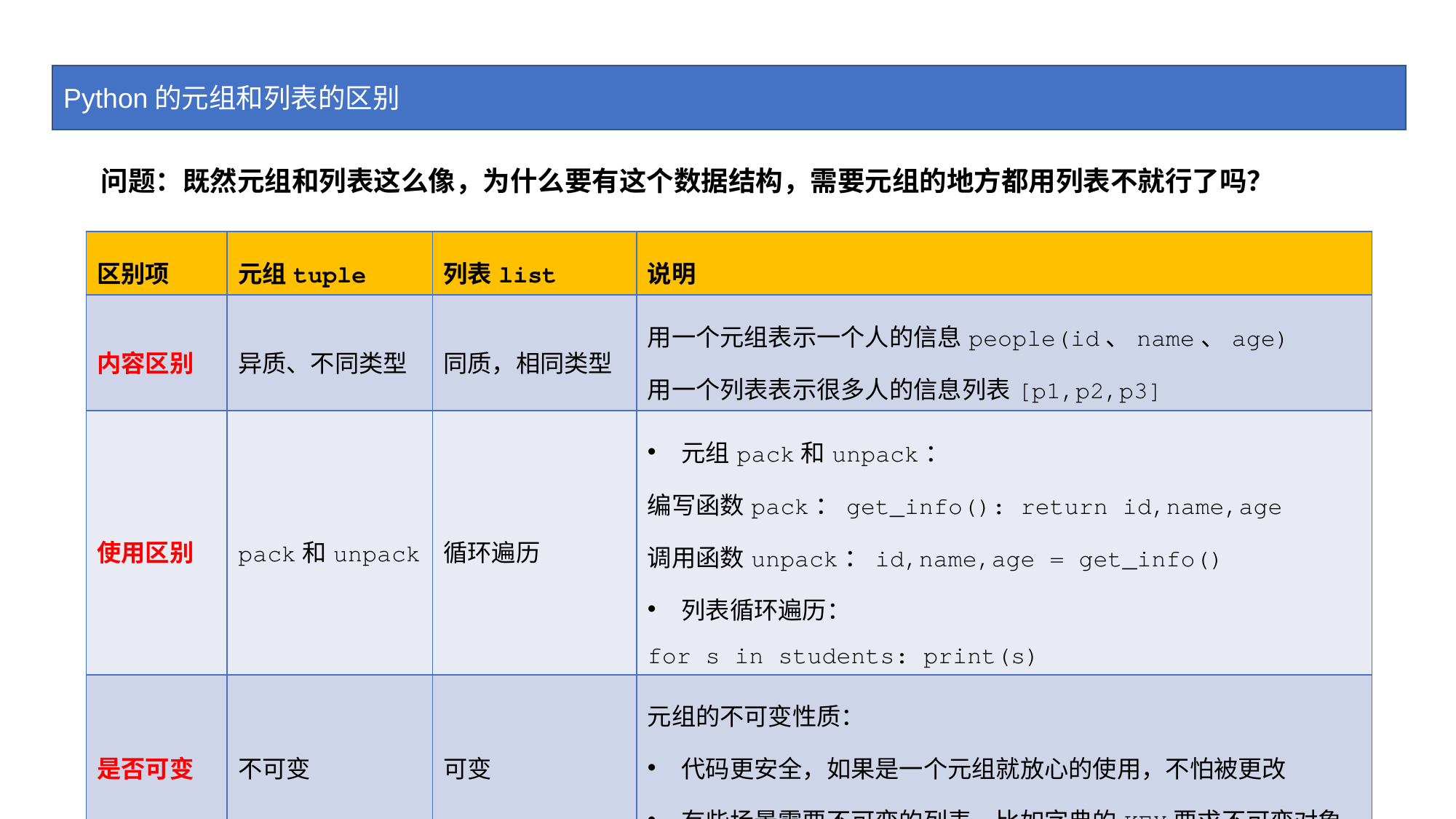

Python的元组和列表的区别
问题：既然元组和列表这么像，为什么要有这个数据结构，需要元组的地方都用列表不就行了吗？
| 区别项 | 元组tuple | 列表list | 说明 |
| --- | --- | --- | --- |
| 内容区别 | 异质、不同类型 | 同质，相同类型 | 用一个元组表示一个人的信息people(id、name、age) 用一个列表表示很多人的信息列表[p1,p2,p3] |
| 使用区别 | pack和unpack | 循环遍历 | 元组pack和unpack： 编写函数pack：get\_info(): return id,name,age 调用函数unpack：id,name,age = get\_info() 列表循环遍历： for s in students: print(s) |
| 是否可变 | 不可变 | 可变 | 元组的不可变性质： 代码更安全，如果是一个元组就放心的使用，不怕被更改 有些场景需要不可变的列表，比如字典的KEY要求不可变对象 |